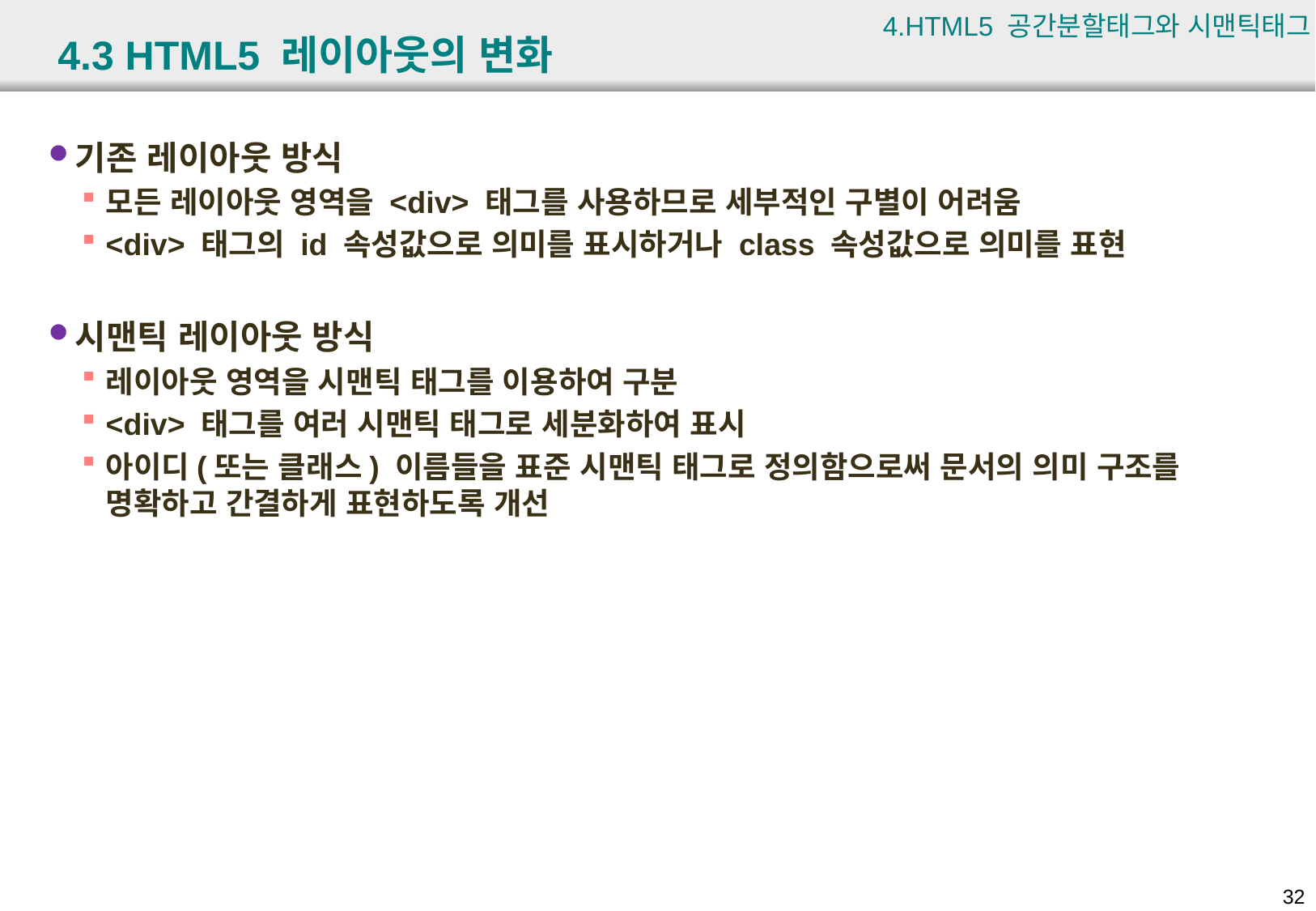

4.HTML5 공간분할태그와 시맨틱태그 p.73
# 4.3 HTML5 레이아웃의 변화
기존 레이아웃 방식
모든 레이아웃 영역을 <div> 태그를 사용하므로 세부적인 구별이 어려움
<div> 태그의 id 속성값으로 의미를 표시하거나 class 속성값으로 의미를 표현

시맨틱 레이아웃 방식
레이아웃 영역을 시맨틱 태그를 이용하여 구분
<div> 태그를 여러 시맨틱 태그로 세분화하여 표시
아이디(또는 클래스) 이름들을 표준 시맨틱 태그로 정의함으로써 문서의 의미 구조를 명확하고 간결하게 표현하도록 개선